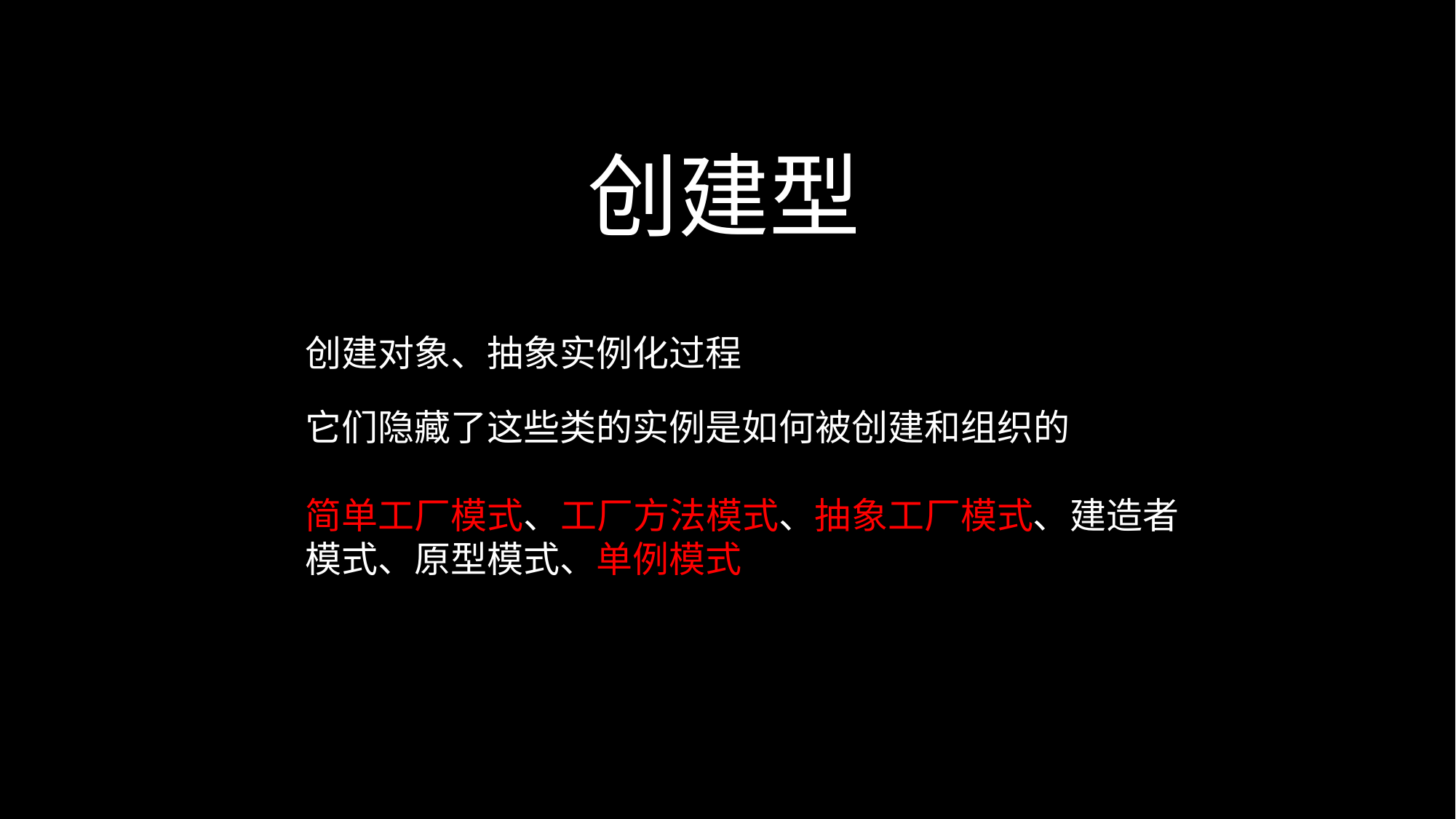

创建型
创建对象、抽象实例化过程
它们隐藏了这些类的实例是如何被创建和组织的
简单工厂模式、工厂方法模式、抽象工厂模式、建造者模式、原型模式、单例模式